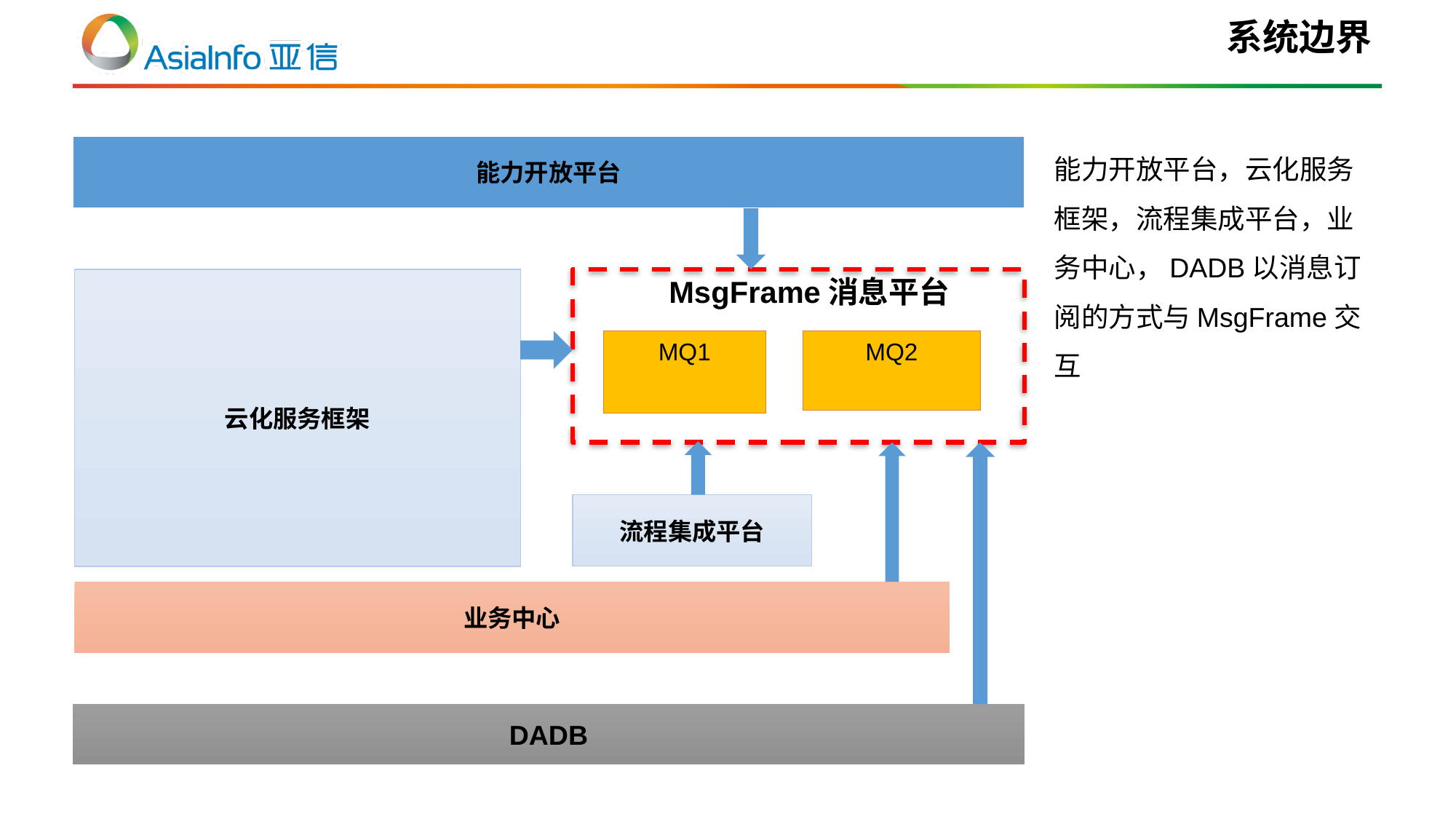

系统边界
能力开放平台，云化服务框架，流程集成平台，业务中心，DADB以消息订阅的方式与MsgFrame交互
能力开放平台

MsgFrame消息平台
云化服务框架

MQ2
MQ1

流程集成平台
业务中心
DADB